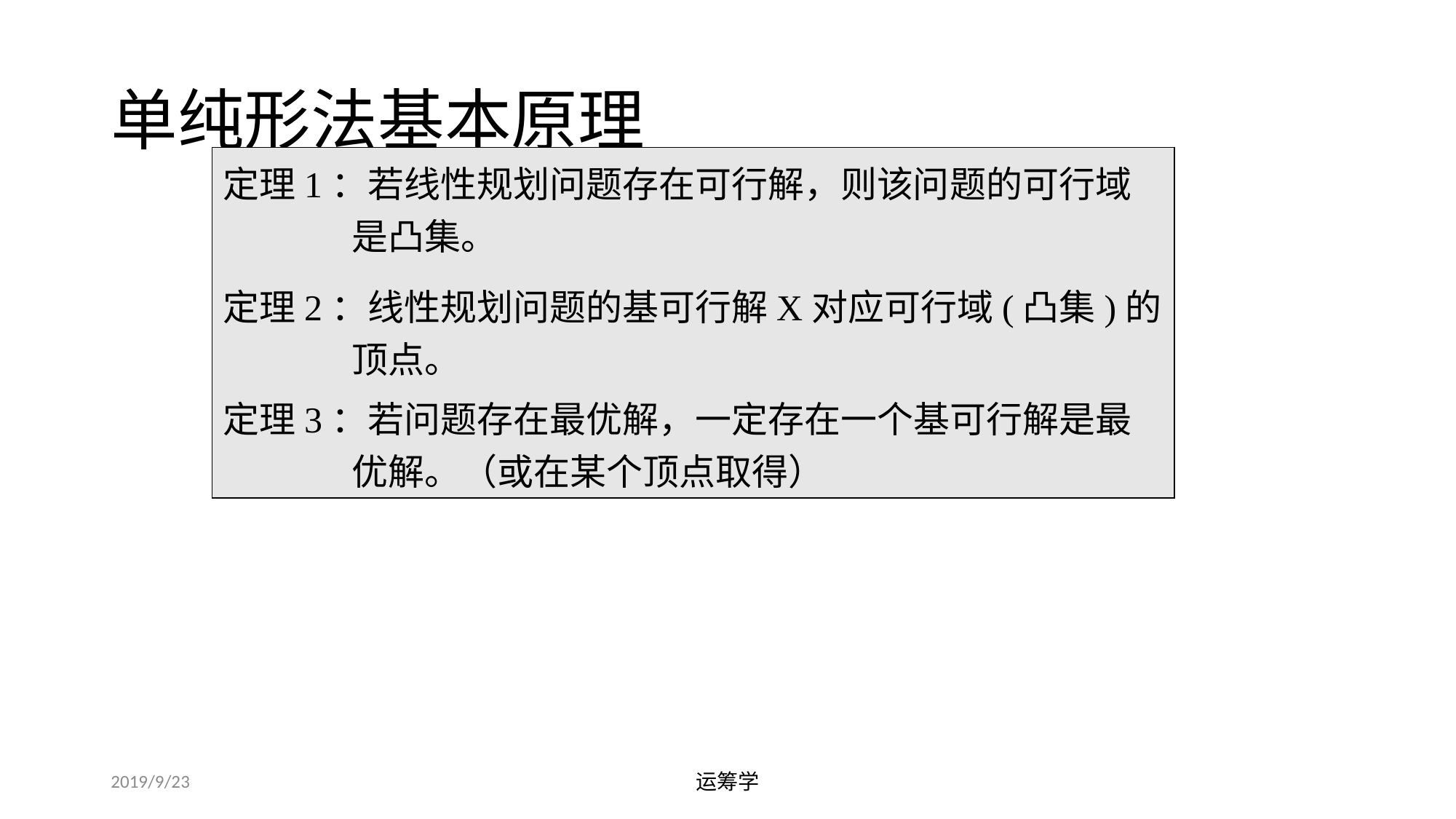

# 单纯形法基本原理
定理1：若线性规划问题存在可行解，则该问题的可行域是凸集。
定理2：线性规划问题的基可行解X对应可行域(凸集)的顶点。
定理3：若问题存在最优解，一定存在一个基可行解是最优解。（或在某个顶点取得）
2019/9/23
运筹学